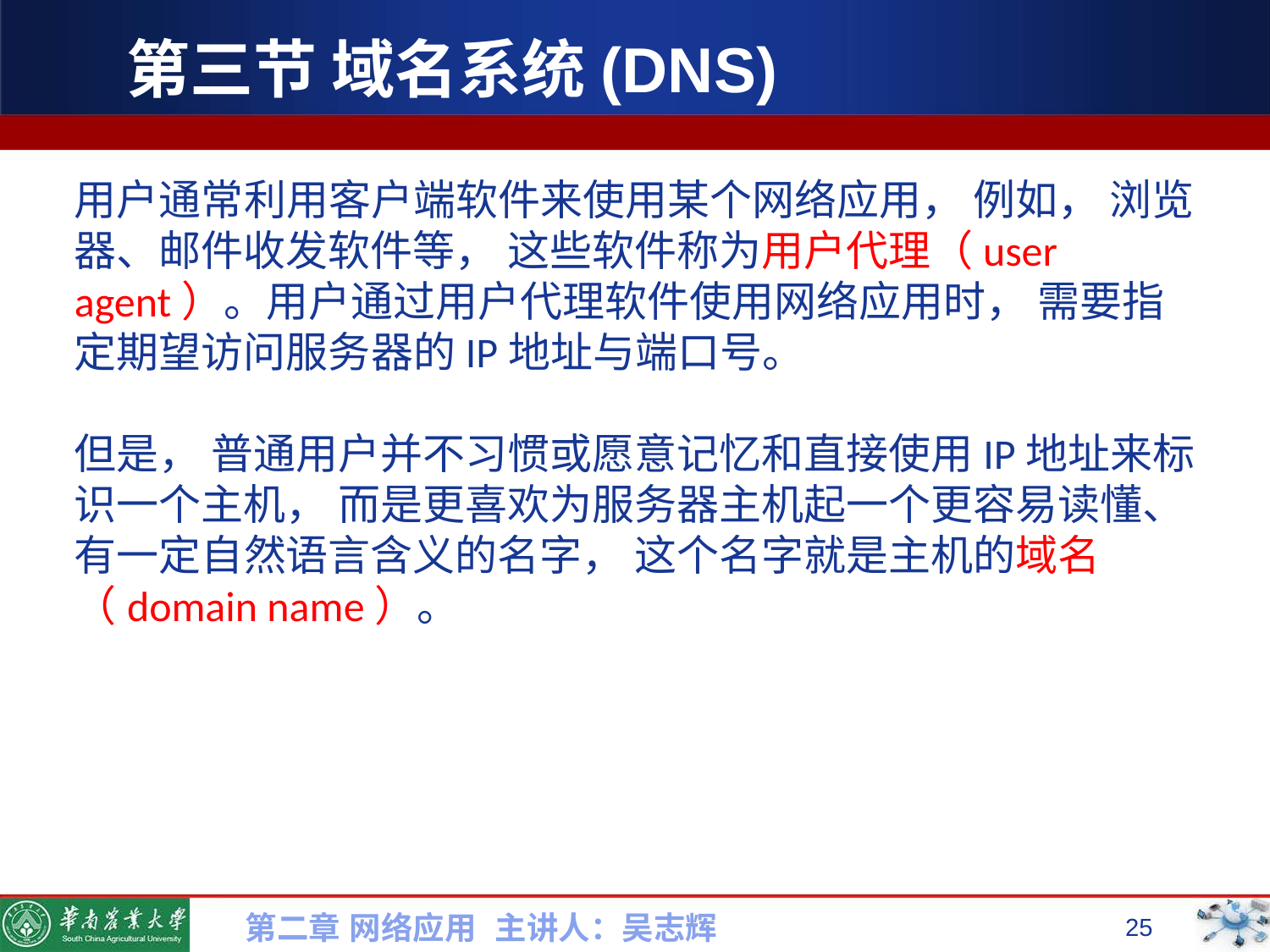

# 第三节 域名系统(DNS)
用户通常利用客户端软件来使用某个网络应用， 例如， 浏览器、邮件收发软件等， 这些软件称为用户代理（user agent）。用户通过用户代理软件使用网络应用时， 需要指定期望访问服务器的IP地址与端口号。

但是， 普通用户并不习惯或愿意记忆和直接使用IP地址来标识一个主机， 而是更喜欢为服务器主机起一个更容易读懂、有一定自然语言含义的名字， 这个名字就是主机的域名（domain name）。
第二章 网络应用  主讲人：吴志辉
25